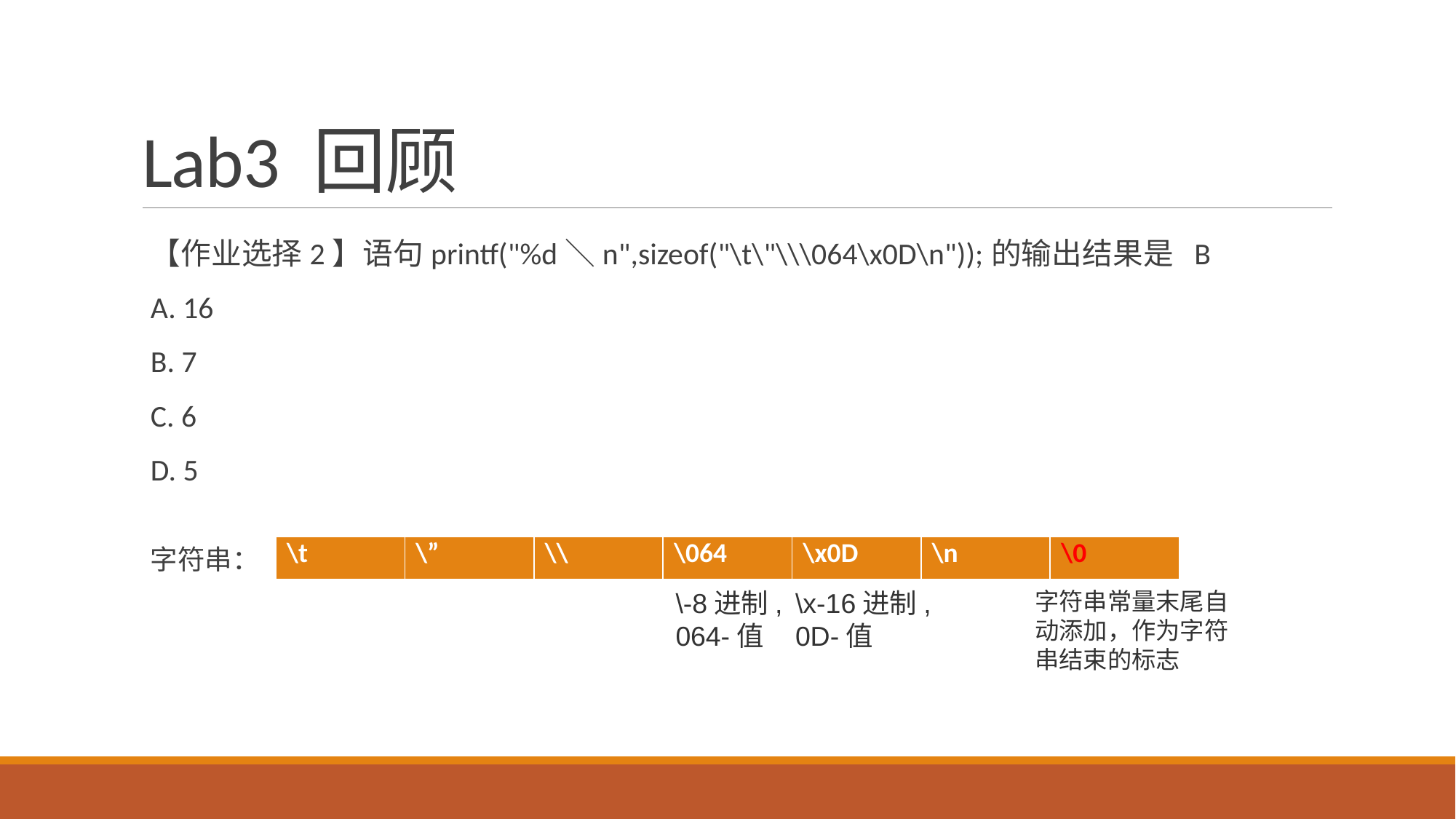

# Lab3 回顾
【作业选择2】语句printf("%d＼n",sizeof("\t\"\\\064\x0D\n"));的输出结果是  B
A. 16
B. 7
C. 6
D. 5
| \t | \” | \\ | \064 | \x0D | \n | \0 |
| --- | --- | --- | --- | --- | --- | --- |
字符串：
\-8进制,
064-值
\x-16进制,
0D-值
字符串常量末尾自动添加，作为字符串结束的标志